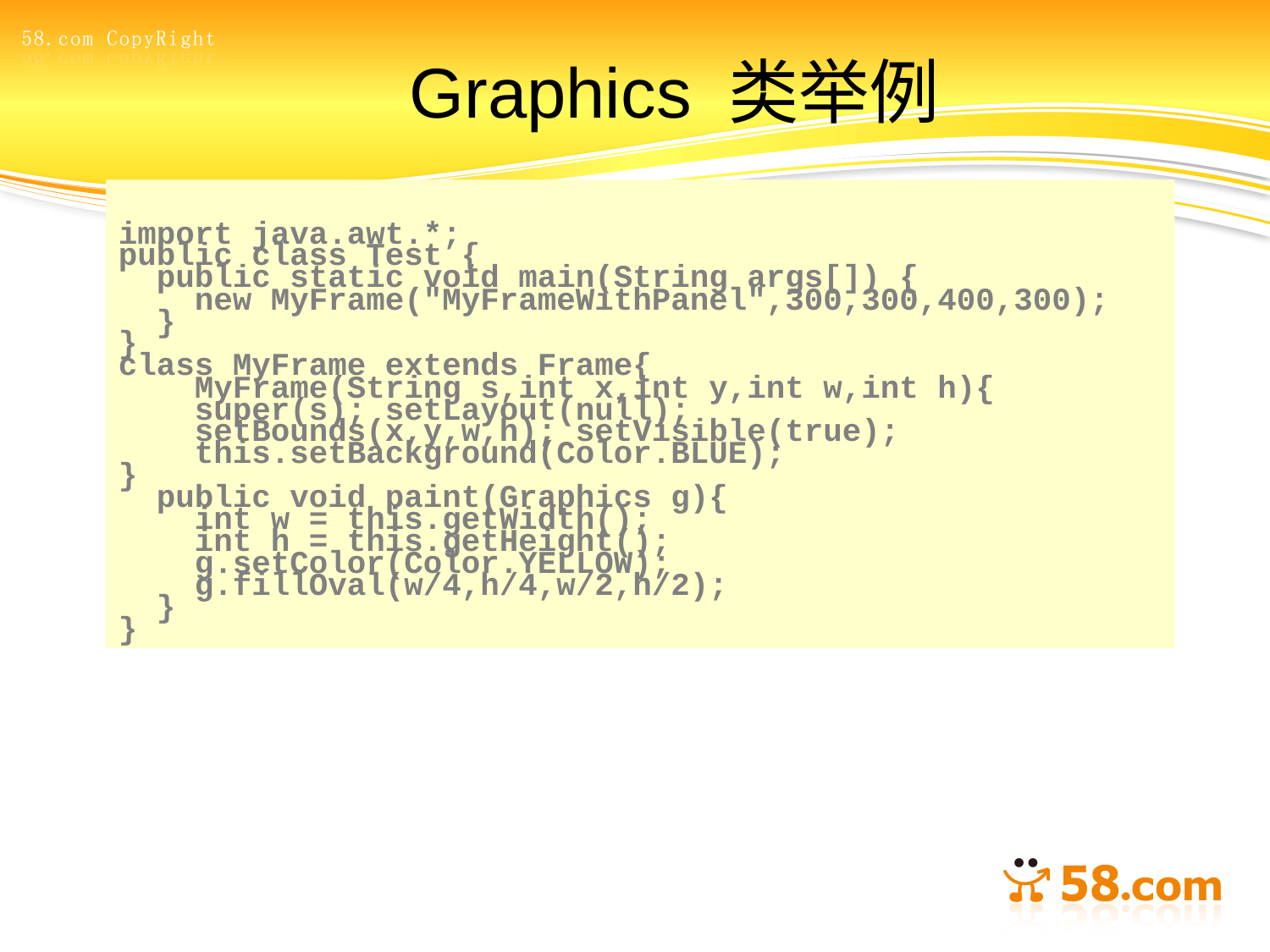

# Graphics 类举例

import java.awt.*;
public class Test {
  public static void main(String args[]) {
    new MyFrame("MyFrameWithPanel",300,300,400,300);
  }
}
class MyFrame extends Frame{
    MyFrame(String s,int x,int y,int w,int h){
    super(s); setLayout(null);
    setBounds(x,y,w,h); setVisible(true);
    this.setBackground(Color.BLUE);
}
  public void paint(Graphics g){
    int w = this.getWidth();
    int h = this.getHeight();
    g.setColor(Color.YELLOW);
    g.fillOval(w/4,h/4,w/2,h/2);
  }
}